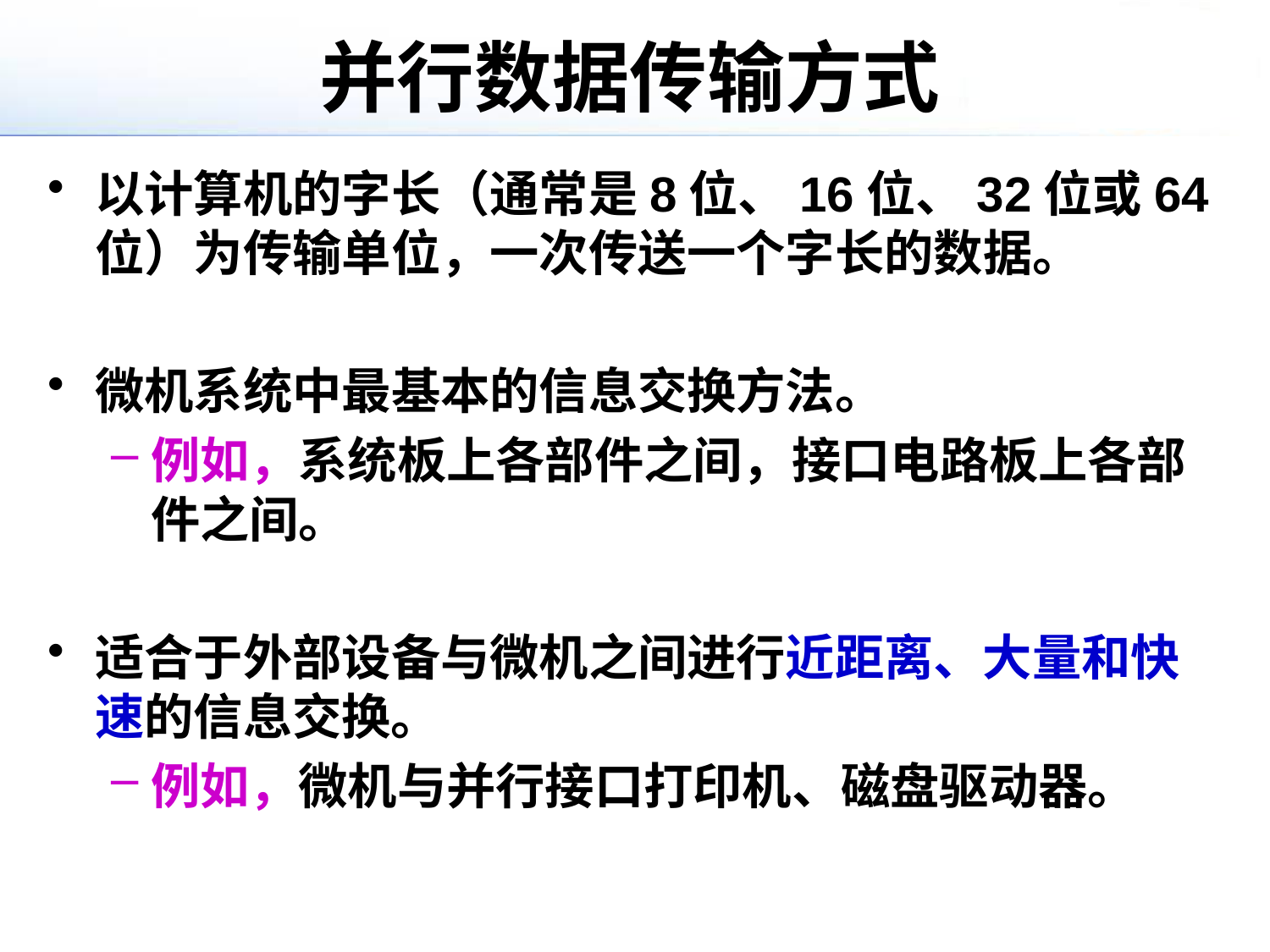

# 并行数据传输方式
以计算机的字长（通常是8位、16位、32位或64位）为传输单位，一次传送一个字长的数据。

微机系统中最基本的信息交换方法。
例如，系统板上各部件之间，接口电路板上各部件之间。

适合于外部设备与微机之间进行近距离、大量和快速的信息交换。
例如，微机与并行接口打印机、磁盘驱动器。